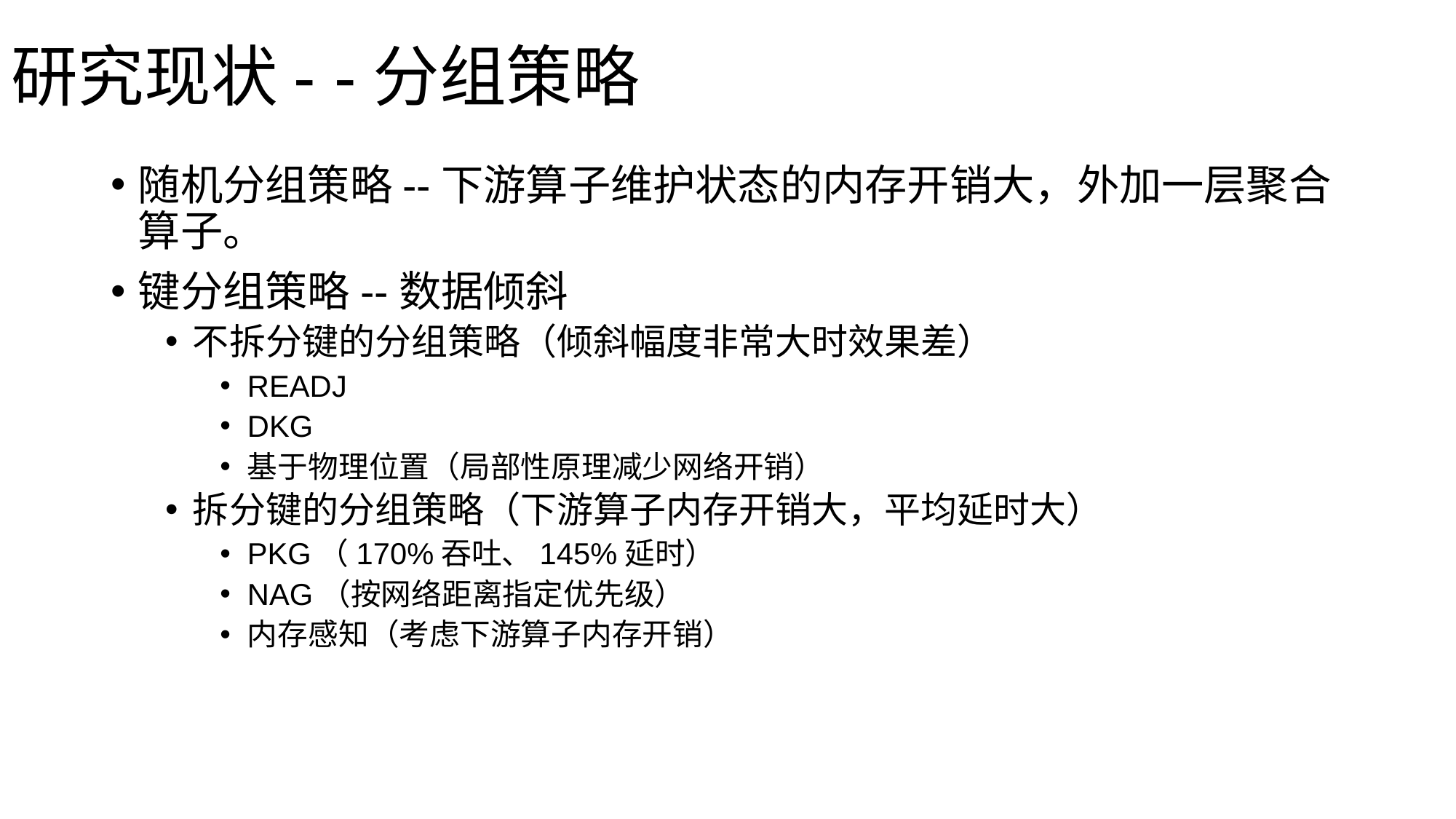

# 研究现状- -分组策略
随机分组策略--下游算子维护状态的内存开销大，外加一层聚合算子。
键分组策略--数据倾斜
不拆分键的分组策略（倾斜幅度非常大时效果差）
READJ
DKG
基于物理位置（局部性原理减少网络开销）
拆分键的分组策略（下游算子内存开销大，平均延时大）
PKG（170%吞吐、145%延时）
NAG（按网络距离指定优先级）
内存感知（考虑下游算子内存开销）